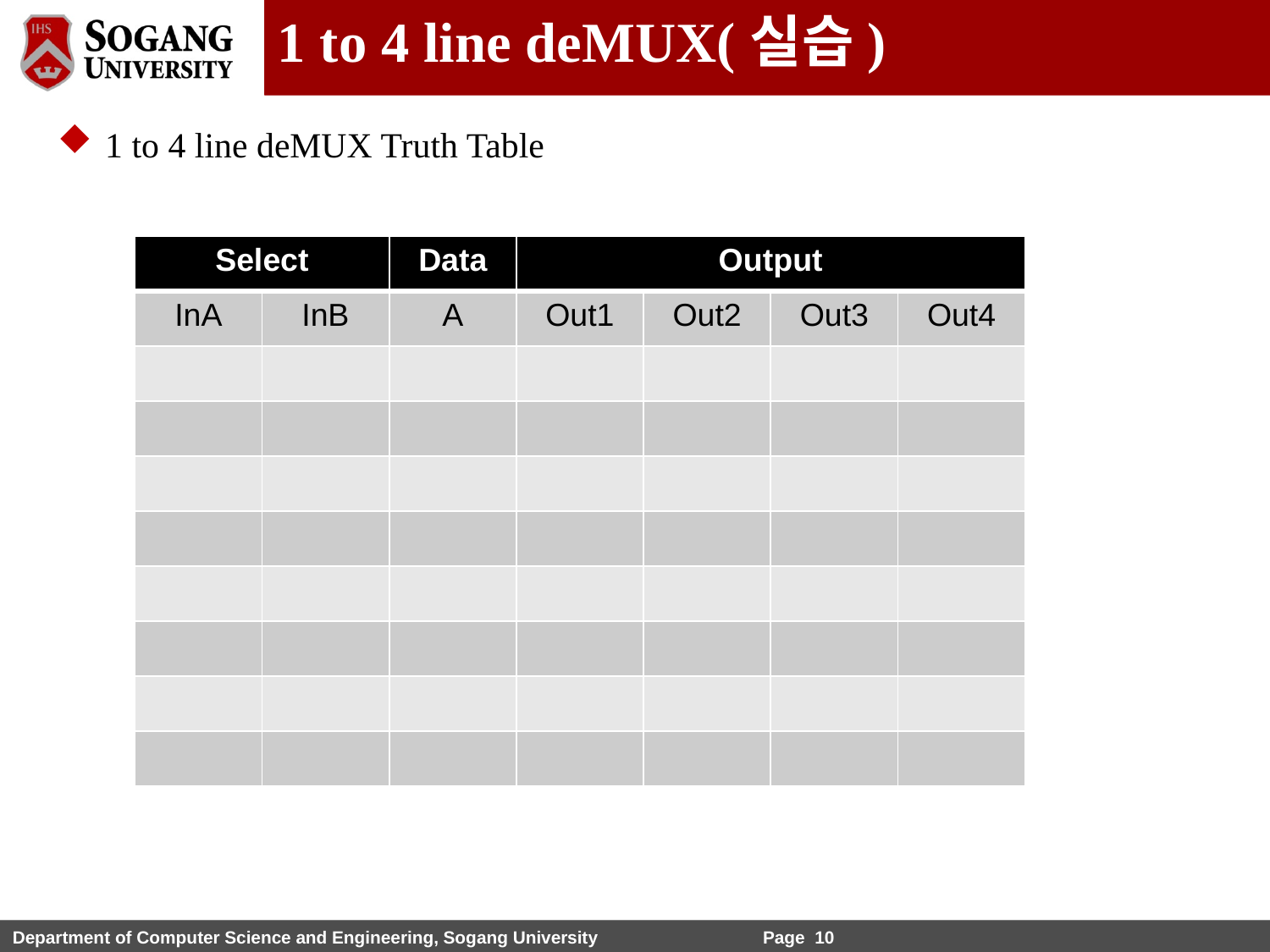

1 to 4 line deMUX(실습)
1 to 4 line deMUX Truth Table

| Select |  | Data | Output |  |  |  |
| --- | --- | --- | --- | --- | --- | --- |
| InA | InB | A | Out1 | Out2 | Out3 | Out4 |
|  |  |  |  |  |  |  |
|  |  |  |  |  |  |  |
|  |  |  |  |  |  |  |
|  |  |  |  |  |  |  |
|  |  |  |  |  |  |  |
|  |  |  |  |  |  |  |
|  |  |  |  |  |  |  |
|  |  |  |  |  |  |  |